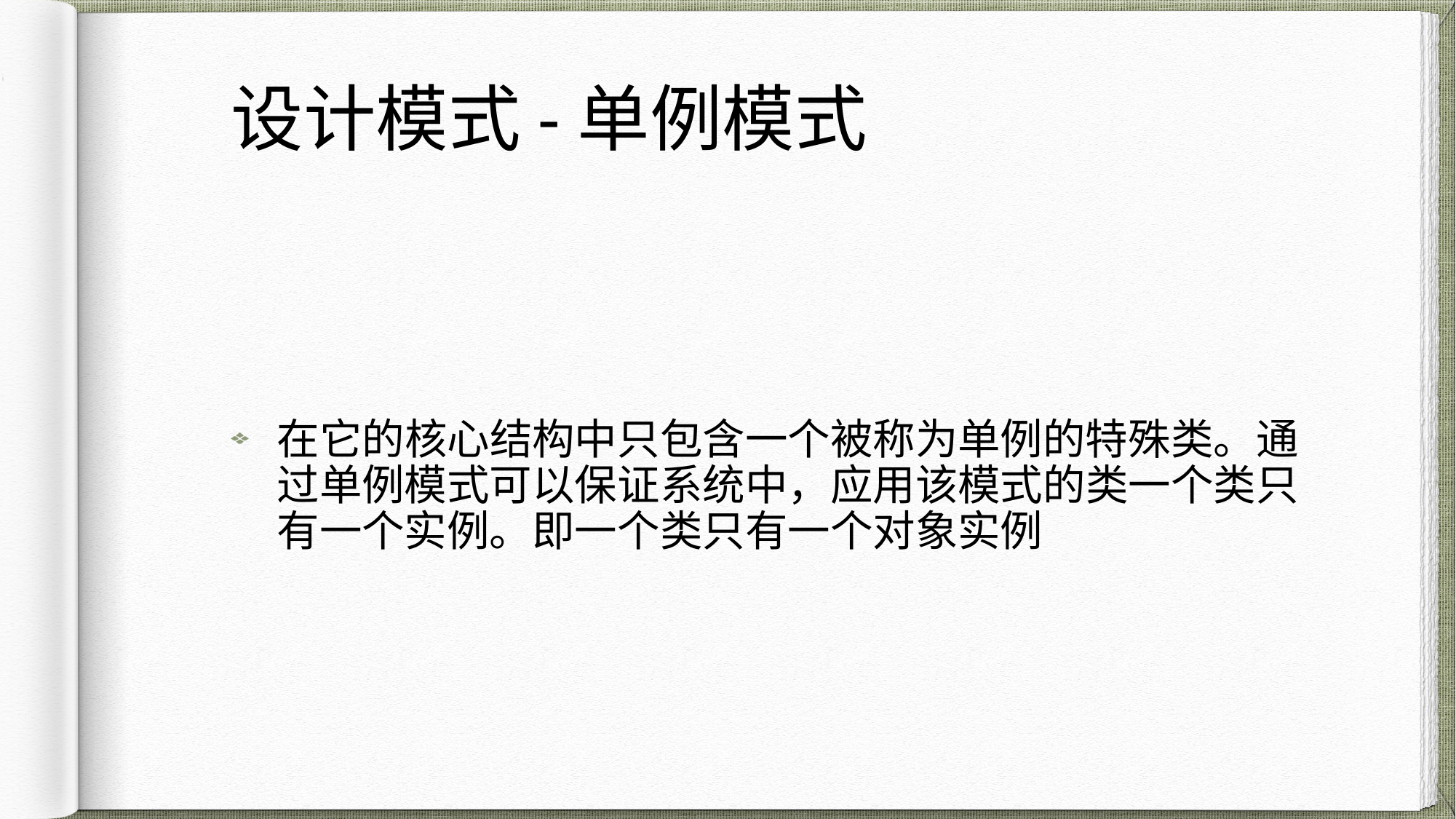

# 设计模式-单例模式
在它的核心结构中只包含一个被称为单例的特殊类。通过单例模式可以保证系统中，应用该模式的类一个类只有一个实例。即一个类只有一个对象实例